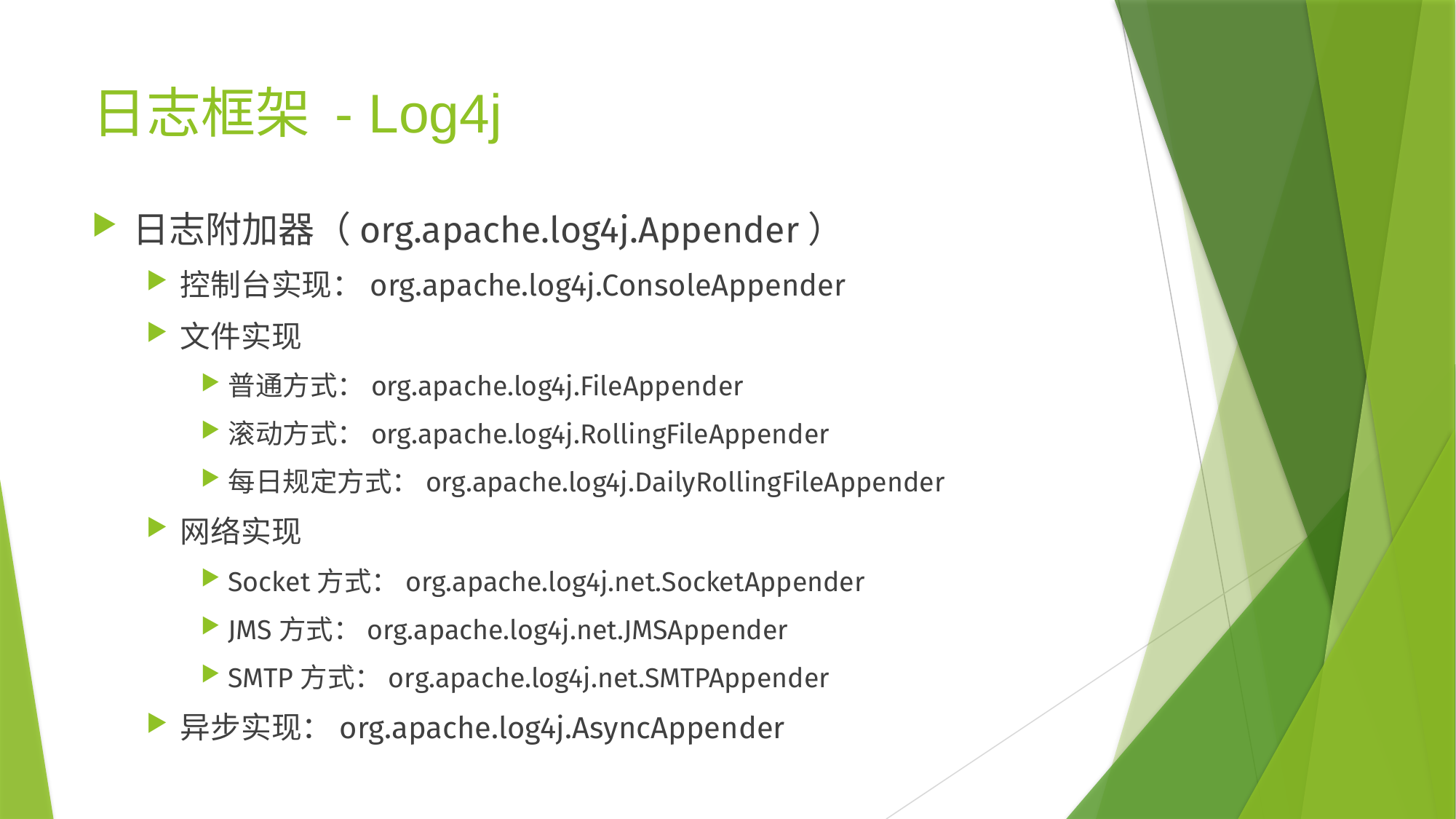

# 日志框架 - Log4j
日志附加器（org.apache.log4j.Appender）
控制台实现：org.apache.log4j.ConsoleAppender
文件实现
普通方式：org.apache.log4j.FileAppender
滚动方式：org.apache.log4j.RollingFileAppender
每日规定方式：org.apache.log4j.DailyRollingFileAppender
网络实现
Socket方式：org.apache.log4j.net.SocketAppender
JMS方式：org.apache.log4j.net.JMSAppender
SMTP方式：org.apache.log4j.net.SMTPAppender
异步实现：org.apache.log4j.AsyncAppender